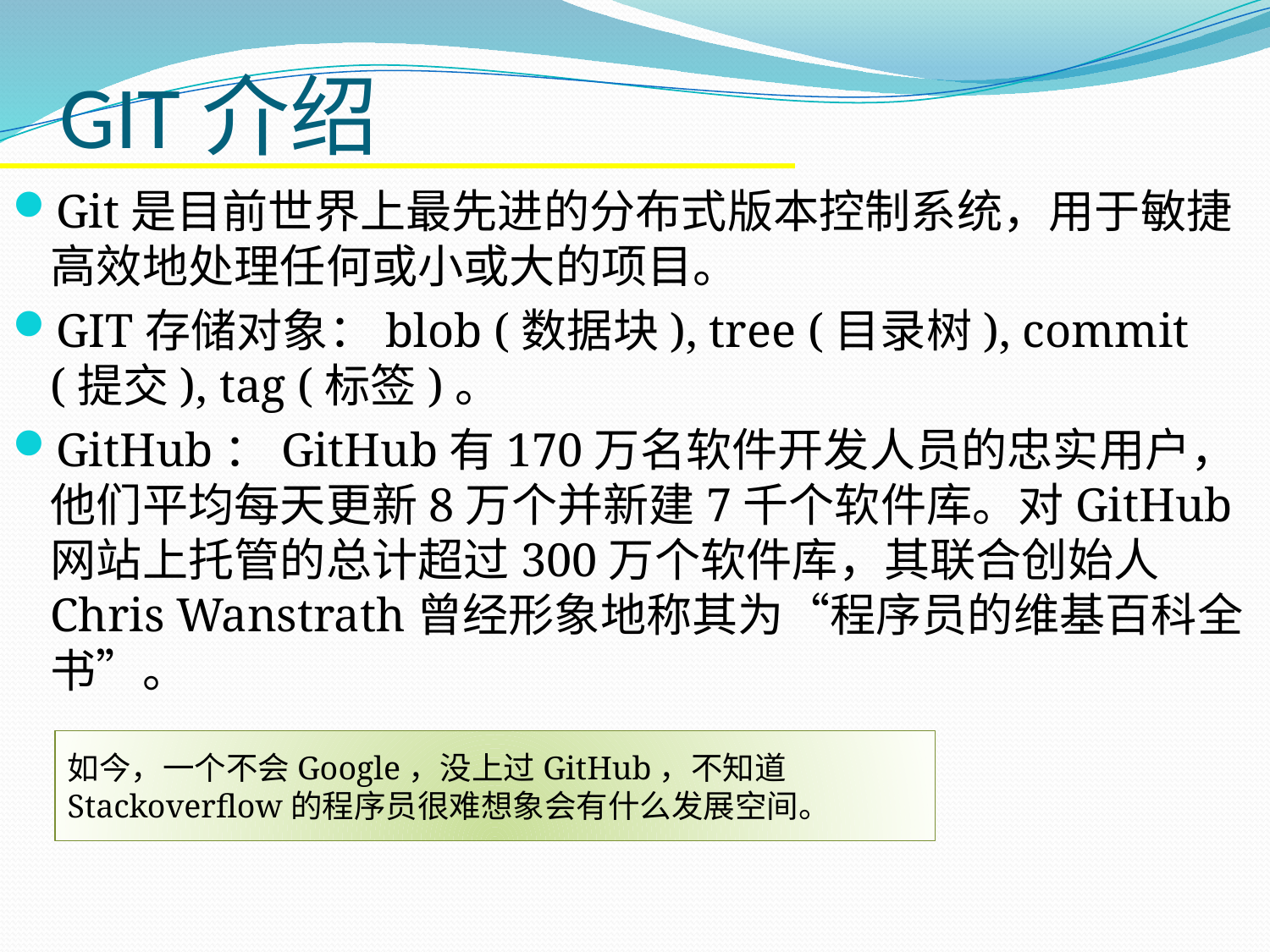

# GIT介绍
Git是目前世界上最先进的分布式版本控制系统，用于敏捷高效地处理任何或小或大的项目。
GIT存储对象：blob (数据块), tree (目录树), commit (提交), tag (标签)。
GitHub：GitHub有170万名软件开发人员的忠实用户，他们平均每天更新8万个并新建7千个软件库。对GitHub网站上托管的总计超过300万个软件库，其联合创始人Chris Wanstrath曾经形象地称其为“程序员的维基百科全书”。
如今，一个不会Google，没上过GitHub，不知道Stackoverflow的程序员很难想象会有什么发展空间。